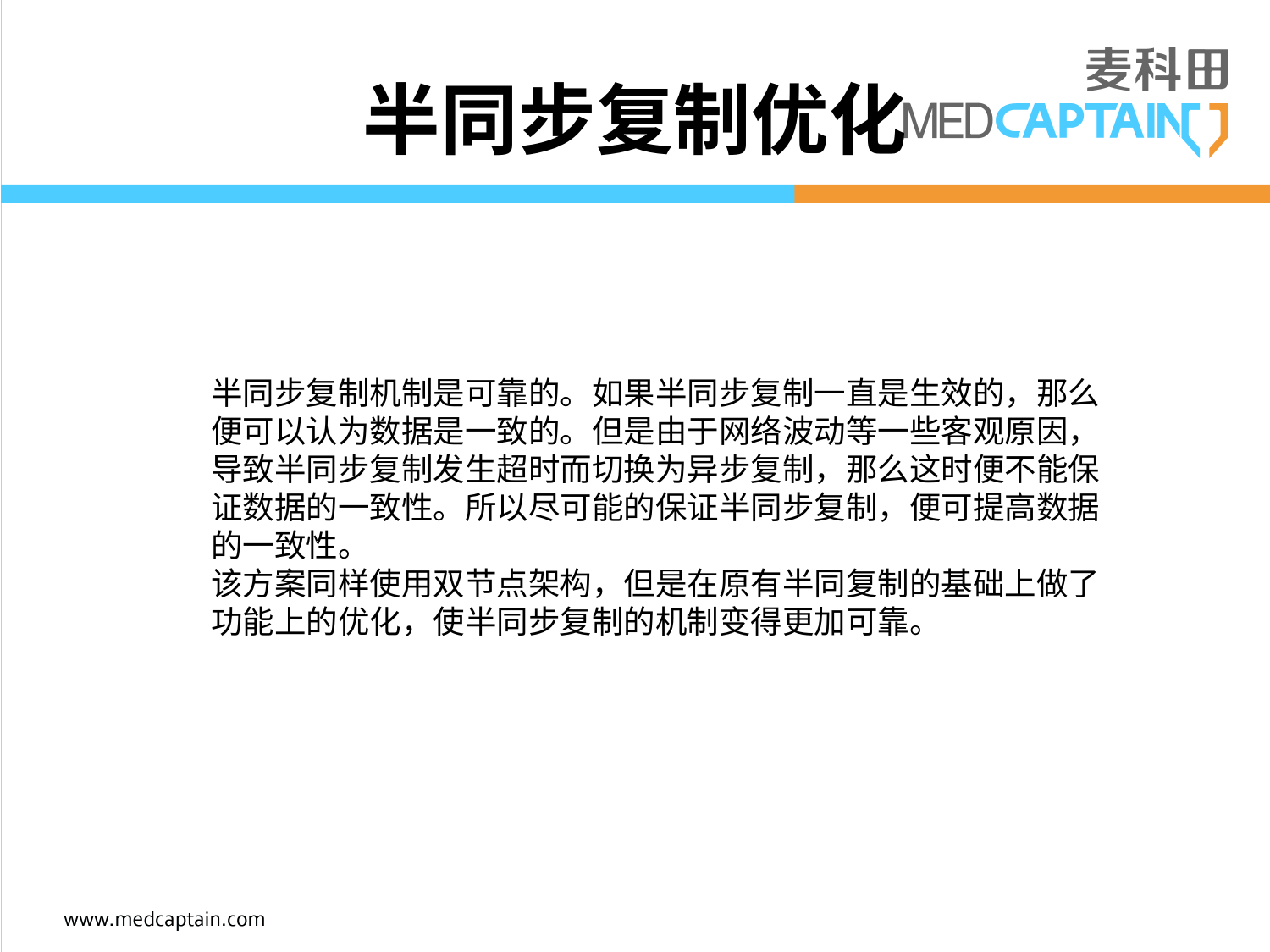

# 半同步复制优化
半同步复制机制是可靠的。如果半同步复制一直是生效的，那么便可以认为数据是一致的。但是由于网络波动等一些客观原因，导致半同步复制发生超时而切换为异步复制，那么这时便不能保证数据的一致性。所以尽可能的保证半同步复制，便可提高数据的一致性。
该方案同样使用双节点架构，但是在原有半同复制的基础上做了功能上的优化，使半同步复制的机制变得更加可靠。